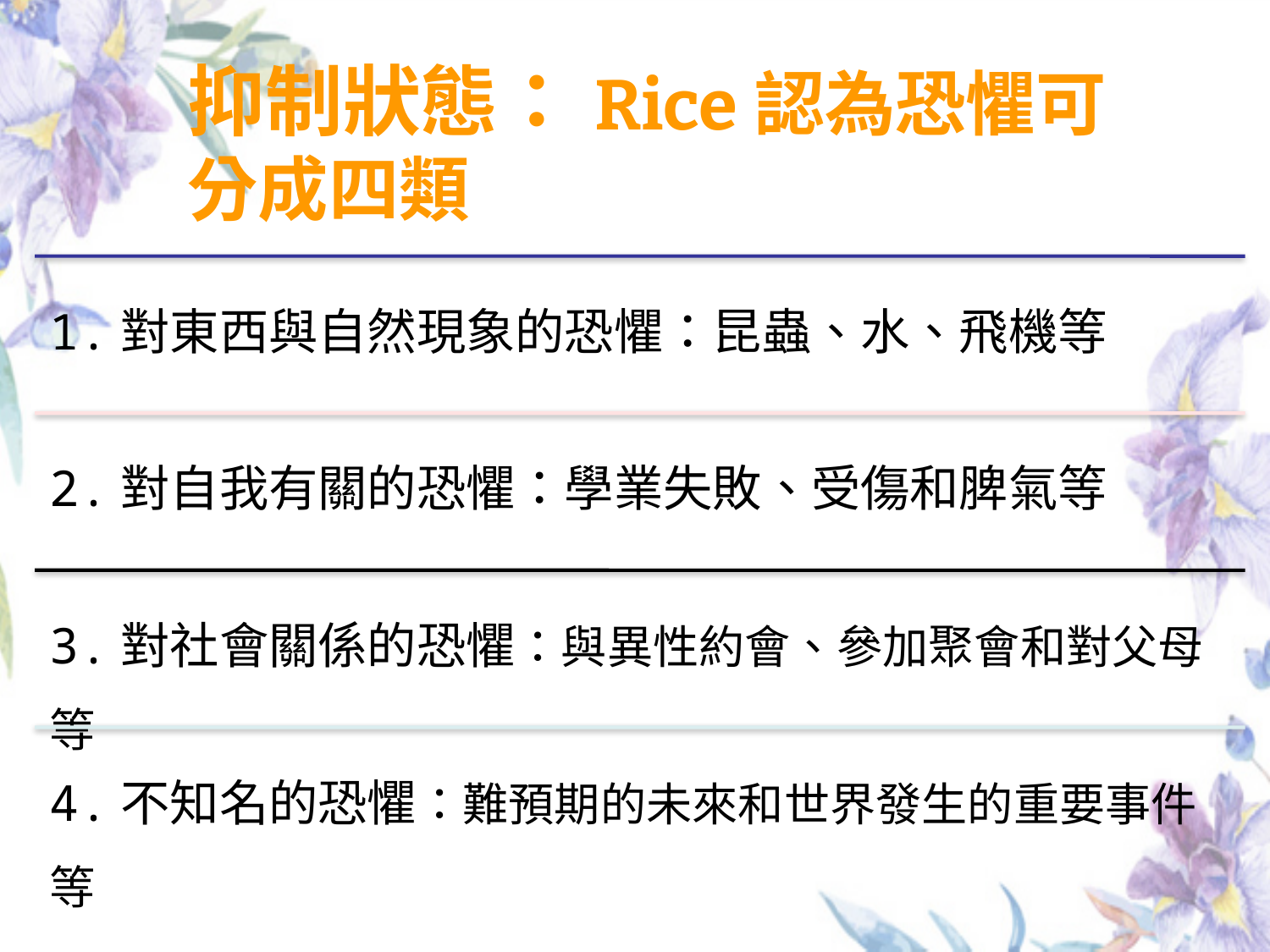

# 抑制狀態：Rice認為恐懼可分成四類
1.對東西與自然現象的恐懼：昆蟲、水、飛機等
2.對自我有關的恐懼：學業失敗、受傷和脾氣等
3.對社會關係的恐懼：與異性約會、參加聚會和對父母等
4.不知名的恐懼：難預期的未來和世界發生的重要事件等